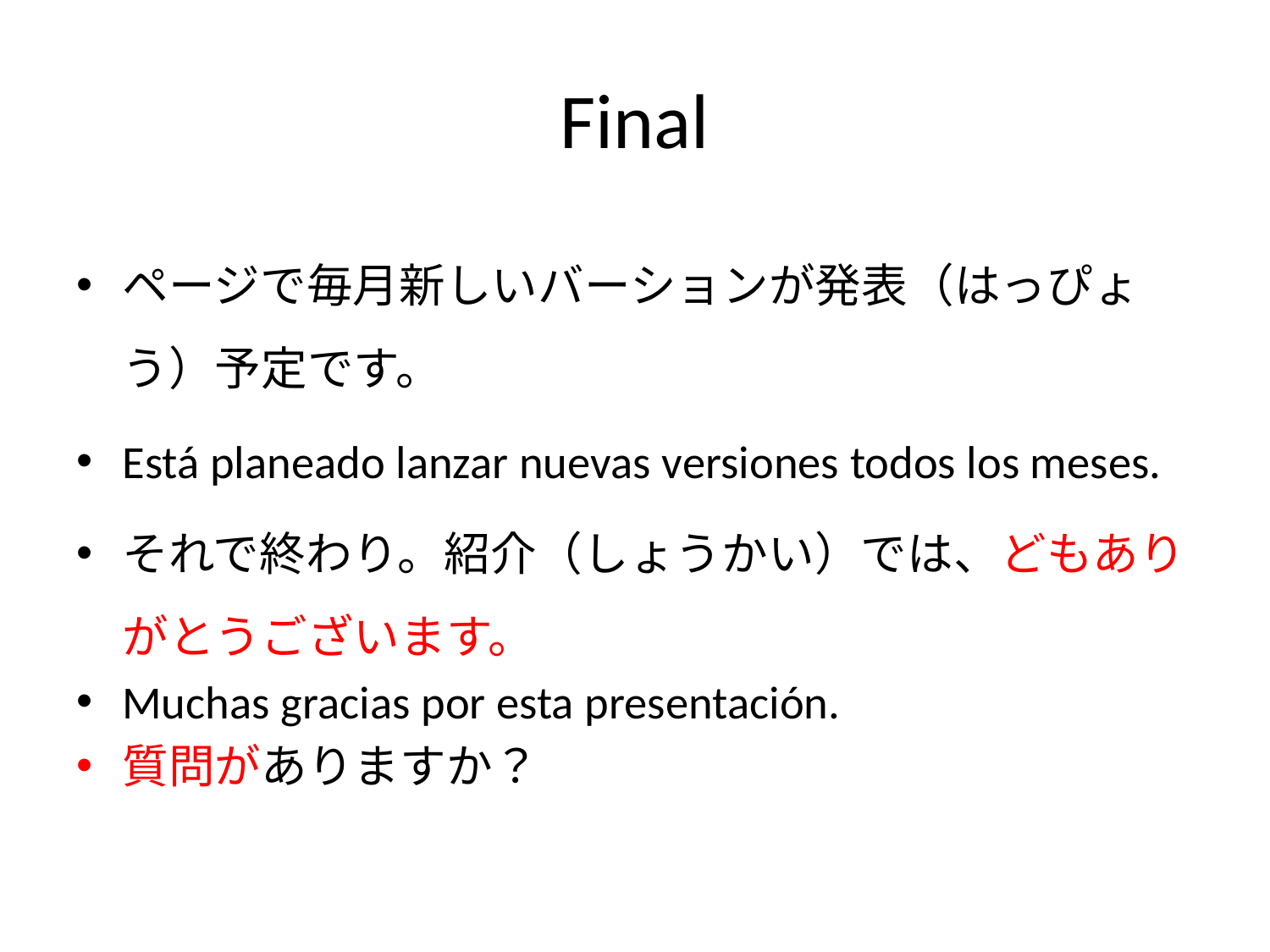

# Final
ページで毎月新しいバーションが発表（はっぴょう）予定です。
Está planeado lanzar nuevas versiones todos los meses.
それで終わり。紹介（しょうかい）では、どもありがとうございます。
Muchas gracias por esta presentación.
質問がありますか？